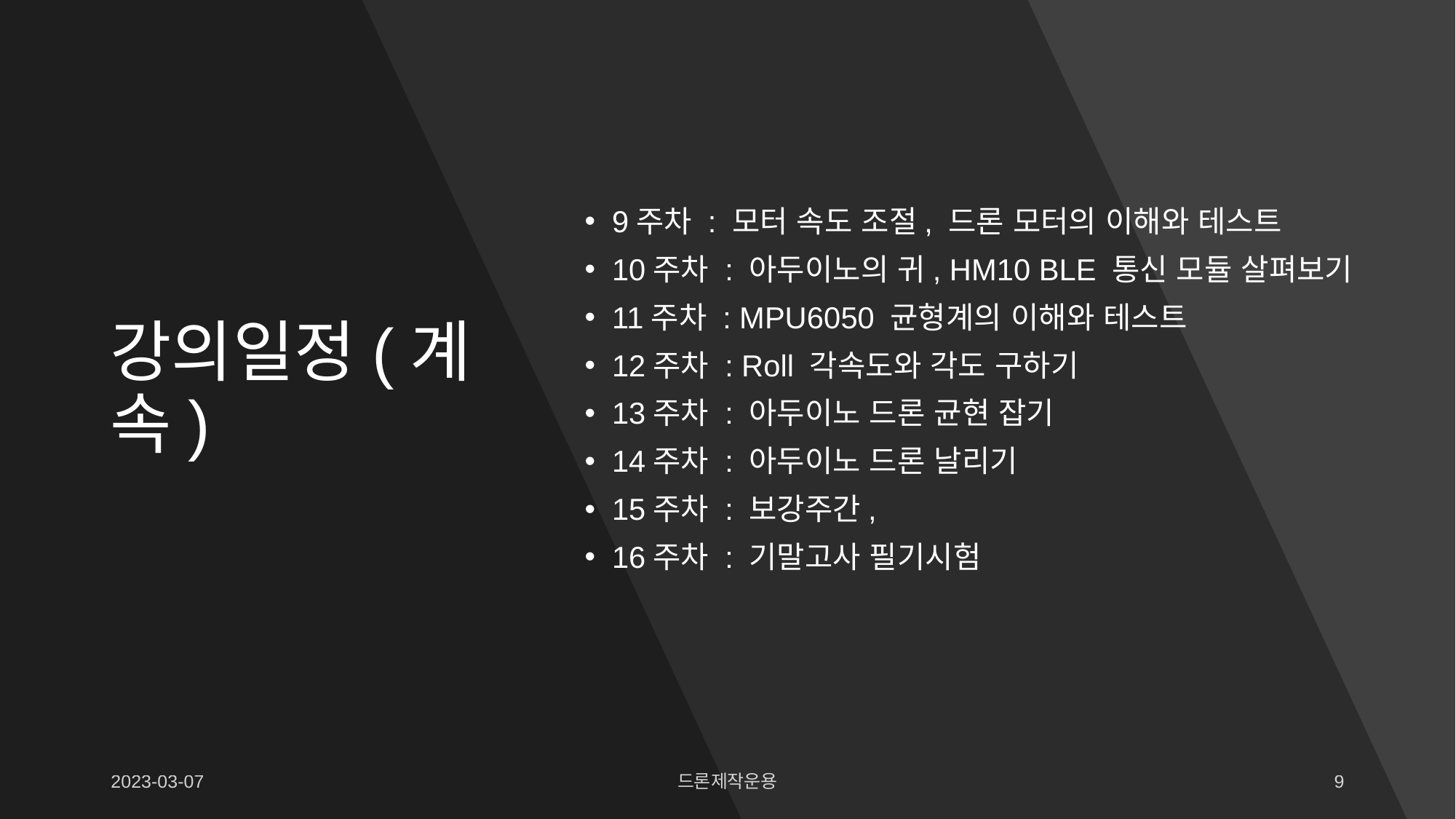

# 강의일정(계속)
9주차 : 모터 속도 조절, 드론 모터의 이해와 테스트
10주차 : 아두이노의 귀, HM10 BLE 통신 모듈 살펴보기
11주차 : MPU6050 균형계의 이해와 테스트
12주차 : Roll 각속도와 각도 구하기
13주차 : 아두이노 드론 균현 잡기
14주차 : 아두이노 드론 날리기
15주차 : 보강주간,
16주차 : 기말고사 필기시험
2023-03-07
드론제작운용
9